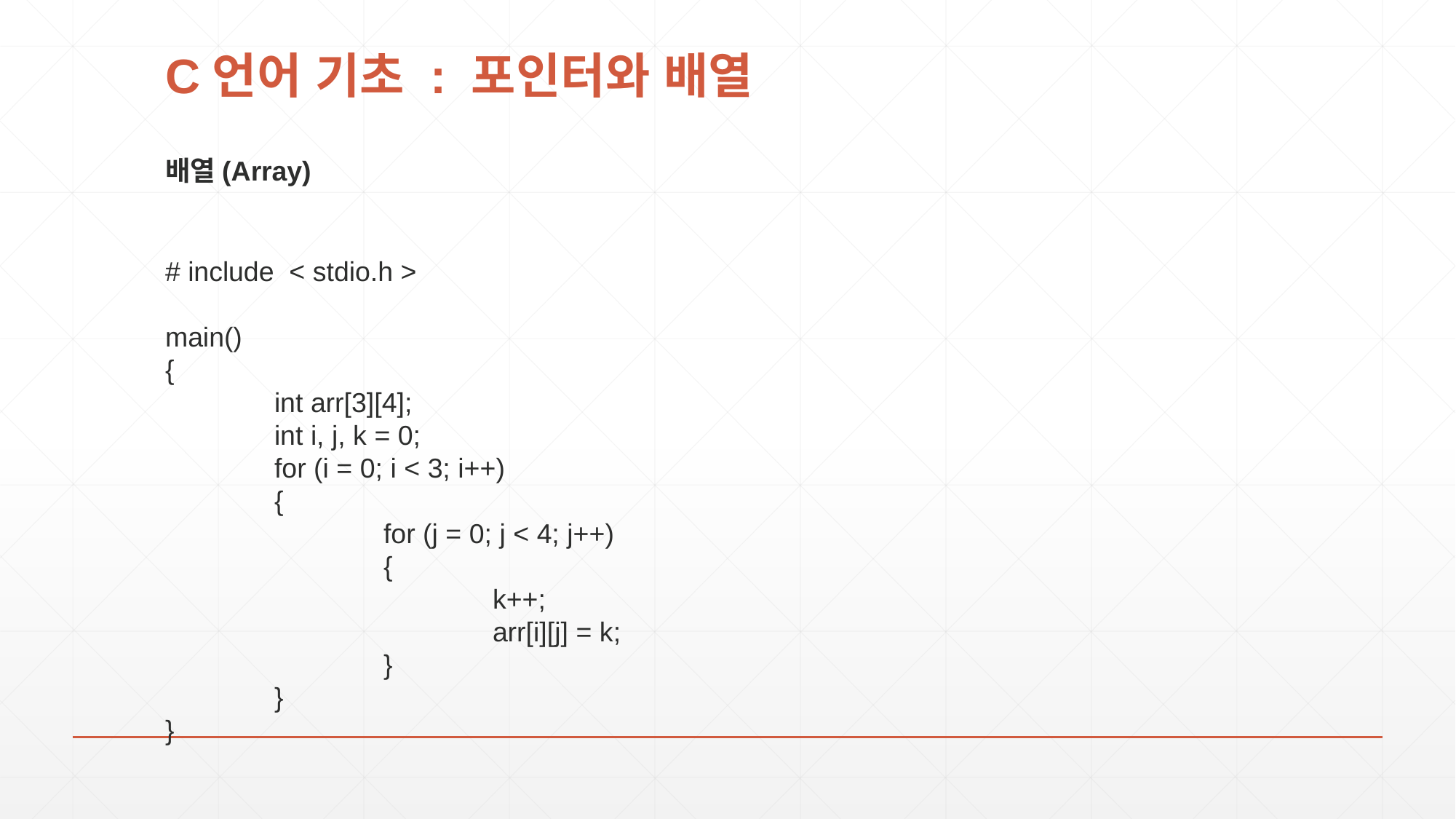

# C언어 기초 : 포인터와 배열
배열(Array)
# include  < stdio.h >

main()
{
	int arr[3][4];
	int i, j, k = 0;
	for (i = 0; i < 3; i++)
	{
		for (j = 0; j < 4; j++)
		{
			k++;
			arr[i][j] = k;
		}
	}
}